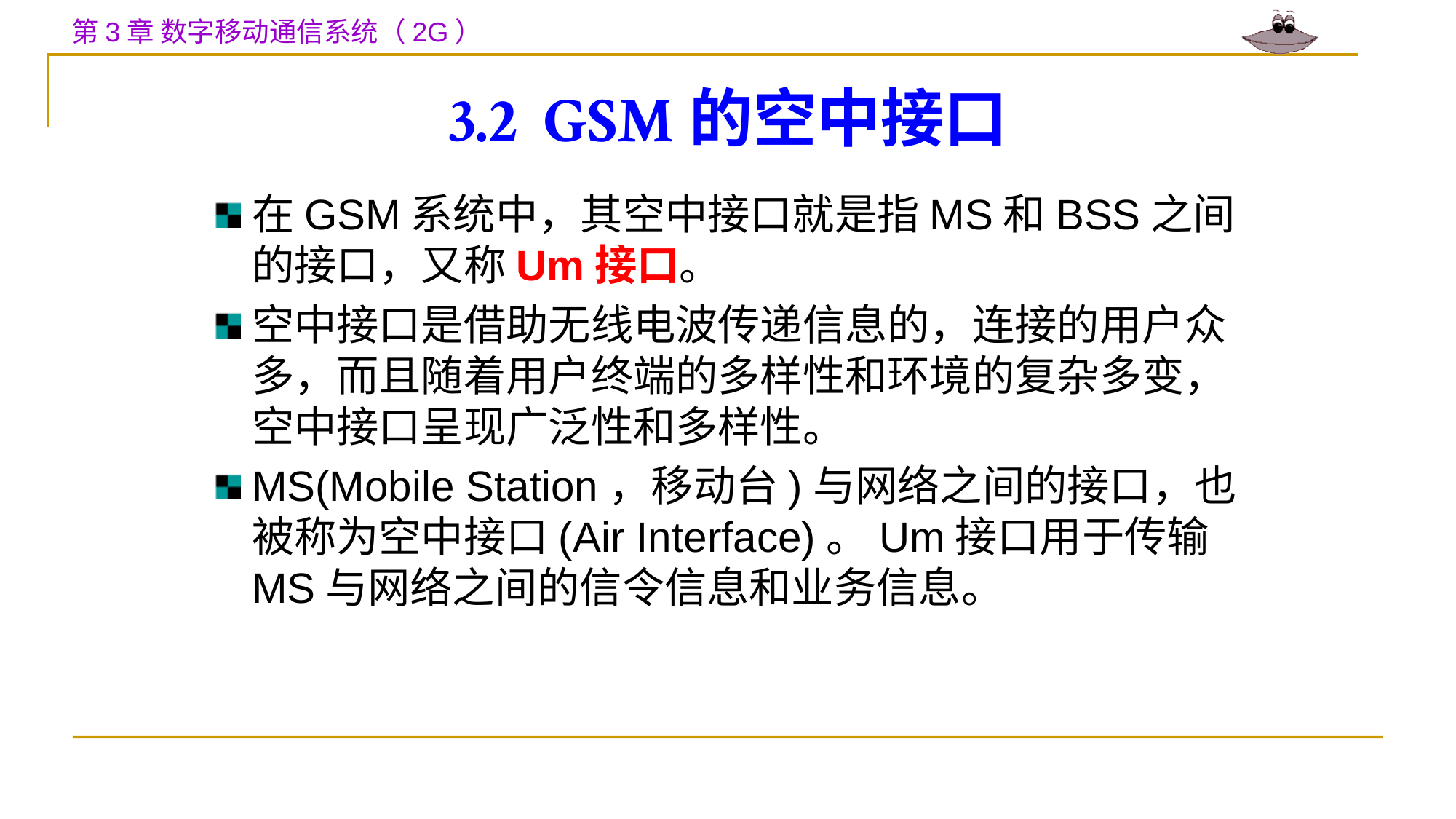

# 3.2  GSM的空中接口
在GSM系统中，其空中接口就是指MS和BSS之间的接口，又称Um接口。
空中接口是借助无线电波传递信息的，连接的用户众多，而且随着用户终端的多样性和环境的复杂多变，空中接口呈现广泛性和多样性。
MS(Mobile Station，移动台)与网络之间的接口，也被称为空中接口(Air Interface)。Um接口用于传输MS与网络之间的信令信息和业务信息。